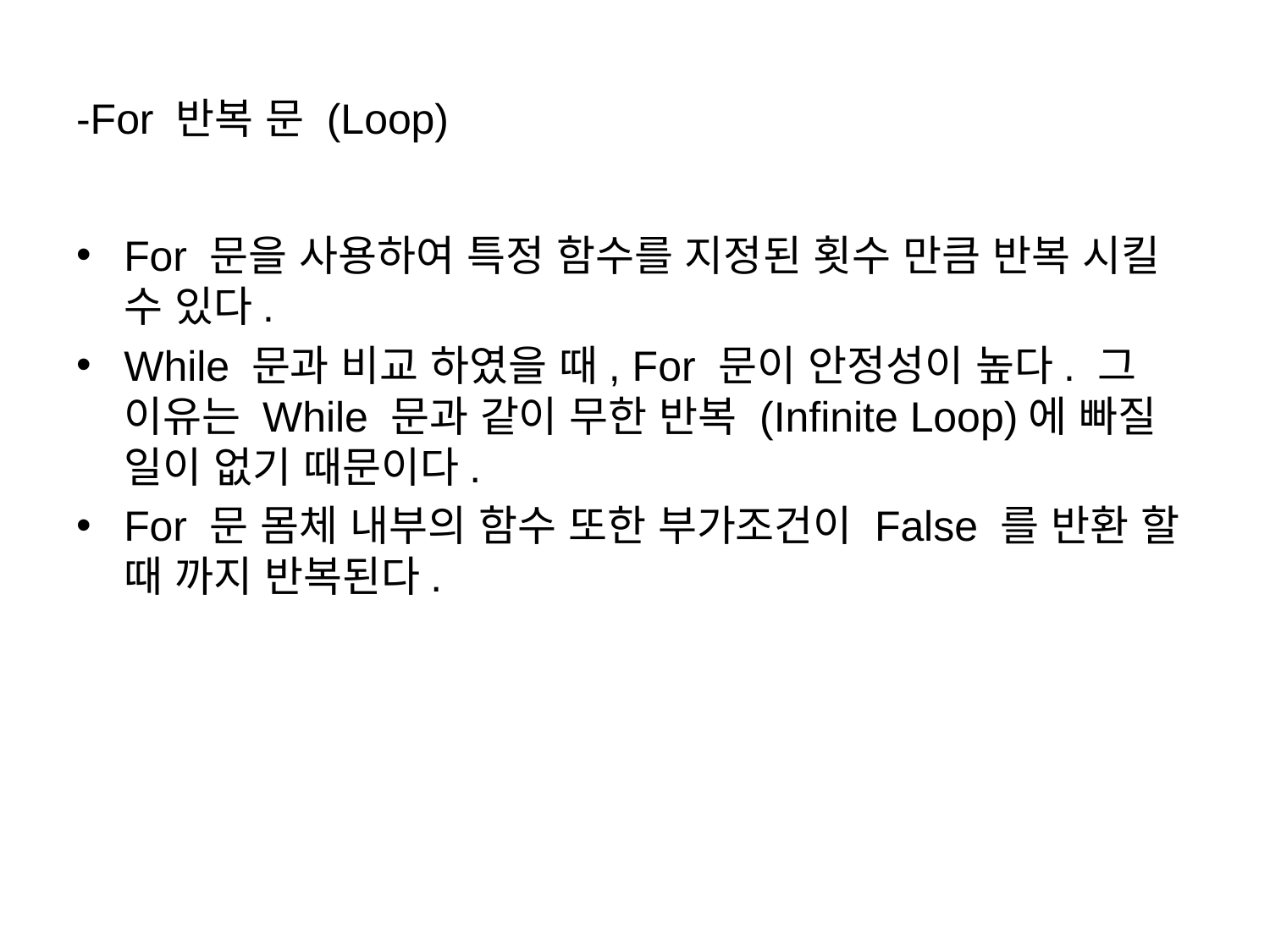

# -For 반복 문 (Loop)
For 문을 사용하여 특정 함수를 지정된 횟수 만큼 반복 시킬 수 있다.
While 문과 비교 하였을 때, For 문이 안정성이 높다. 그 이유는 While 문과 같이 무한 반복 (Infinite Loop)에 빠질 일이 없기 때문이다.
For 문 몸체 내부의 함수 또한 부가조건이 False 를 반환 할 때 까지 반복된다.